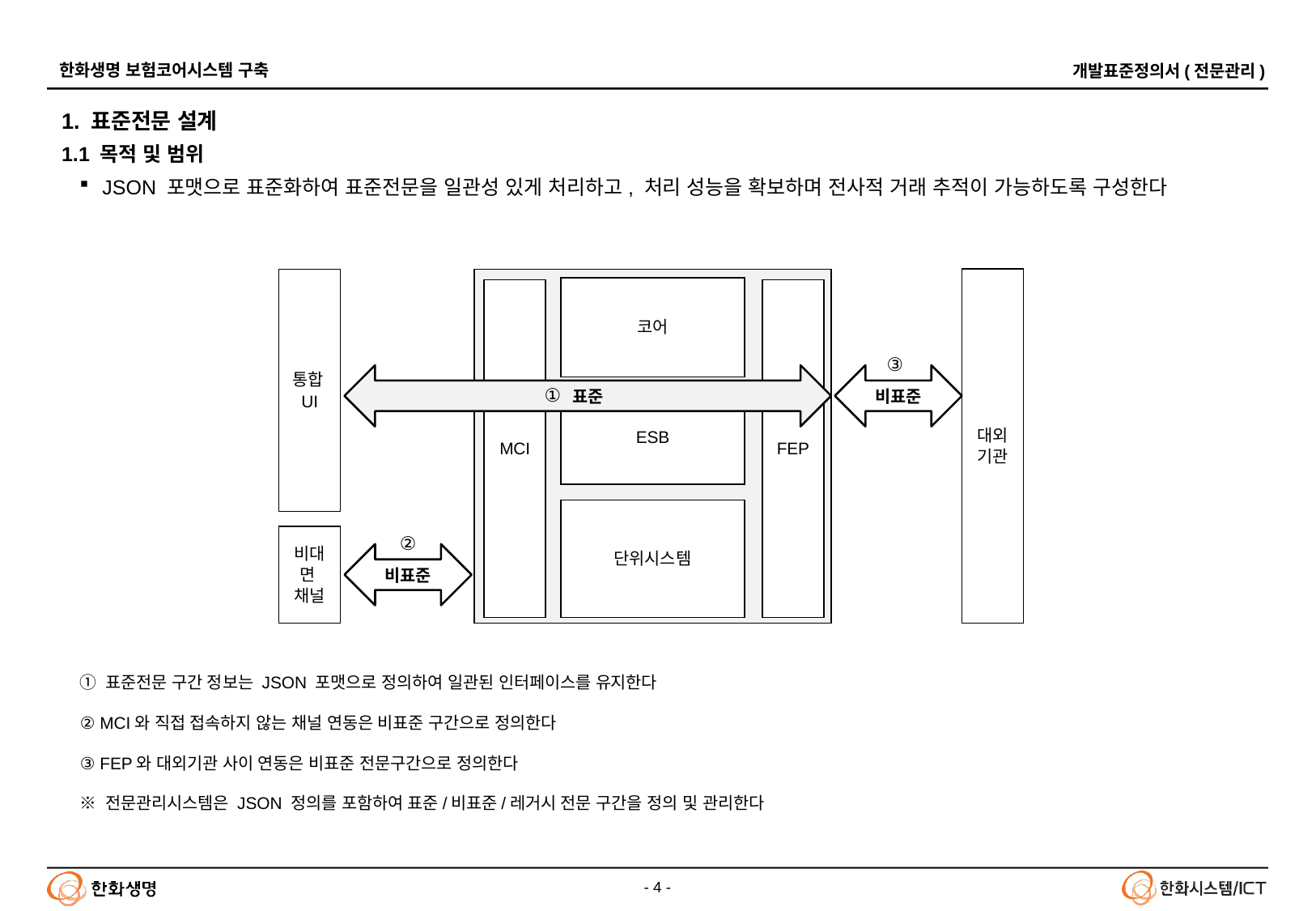

# 1. 표준전문 설계 1.1 목적 및 범위
JSON 포맷으로 표준화하여 표준전문을 일관성 있게 처리하고, 처리 성능을 확보하며 전사적 거래 추적이 가능하도록 구성한다

대외기관

통합UI
코어
MCI
FEP
③
표준
비표준
①
ESB
단위시스템
②
비대면
채널
비표준
① 표준전문 구간 정보는 JSON 포맷으로 정의하여 일관된 인터페이스를 유지한다

② MCI와 직접 접속하지 않는 채널 연동은 비표준 구간으로 정의한다

③ FEP와 대외기관 사이 연동은 비표준 전문구간으로 정의한다

※ 전문관리시스템은 JSON 정의를 포함하여 표준/비표준/레거시 전문 구간을 정의 및 관리한다